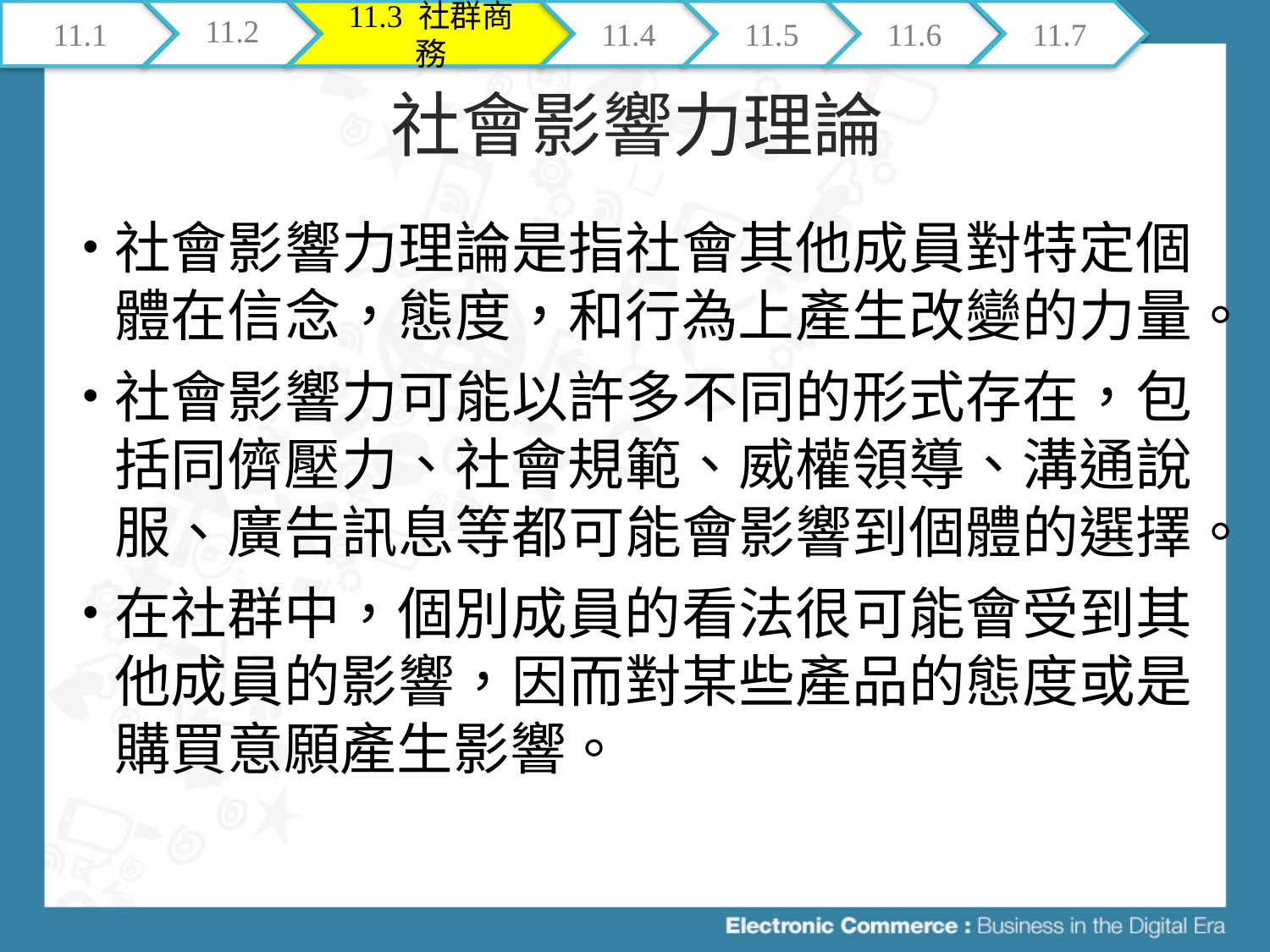

11.1
11.2
11.3 社群商務
11.4
11.5
11.6
11.7
# 社會影響力理論
社會影響力理論是指社會其他成員對特定個體在信念，態度，和行為上產生改變的力量。
社會影響力可能以許多不同的形式存在，包括同儕壓力、社會規範、威權領導、溝通說服、廣告訊息等都可能會影響到個體的選擇。
在社群中，個別成員的看法很可能會受到其他成員的影響，因而對某些產品的態度或是購買意願產生影響。